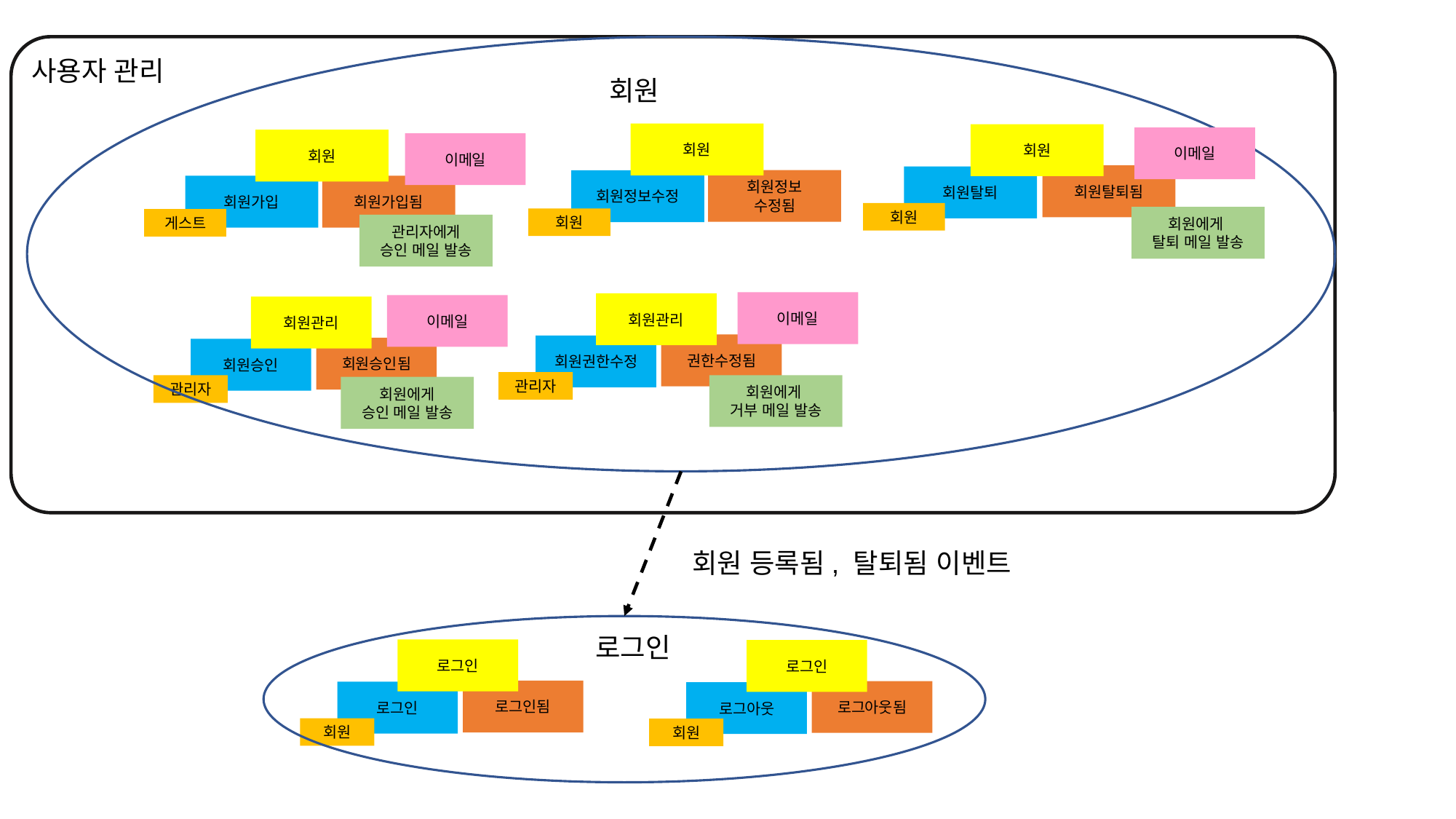

사용자 관리
회원
회원
회원정보
수정됨
회원정보수정
회원
회원
회원탈퇴됨
회원탈퇴
회원
이메일
회원
회원가입
회원가입됨
게스트
이메일
회원에게
탈퇴 메일 발송
관리자에게
승인 메일 발송
이메일
회원관리
권한수정됨
회원권한수정
관리자
이메일
회원관리
회원승인됨
회원승인
관리자
회원에게
거부 메일 발송
회원에게
승인 메일 발송
회원 등록됨, 탈퇴됨 이벤트

로그인
로그인
로그인됨
로그인
회원
로그인
로그아웃됨
로그아웃
회원